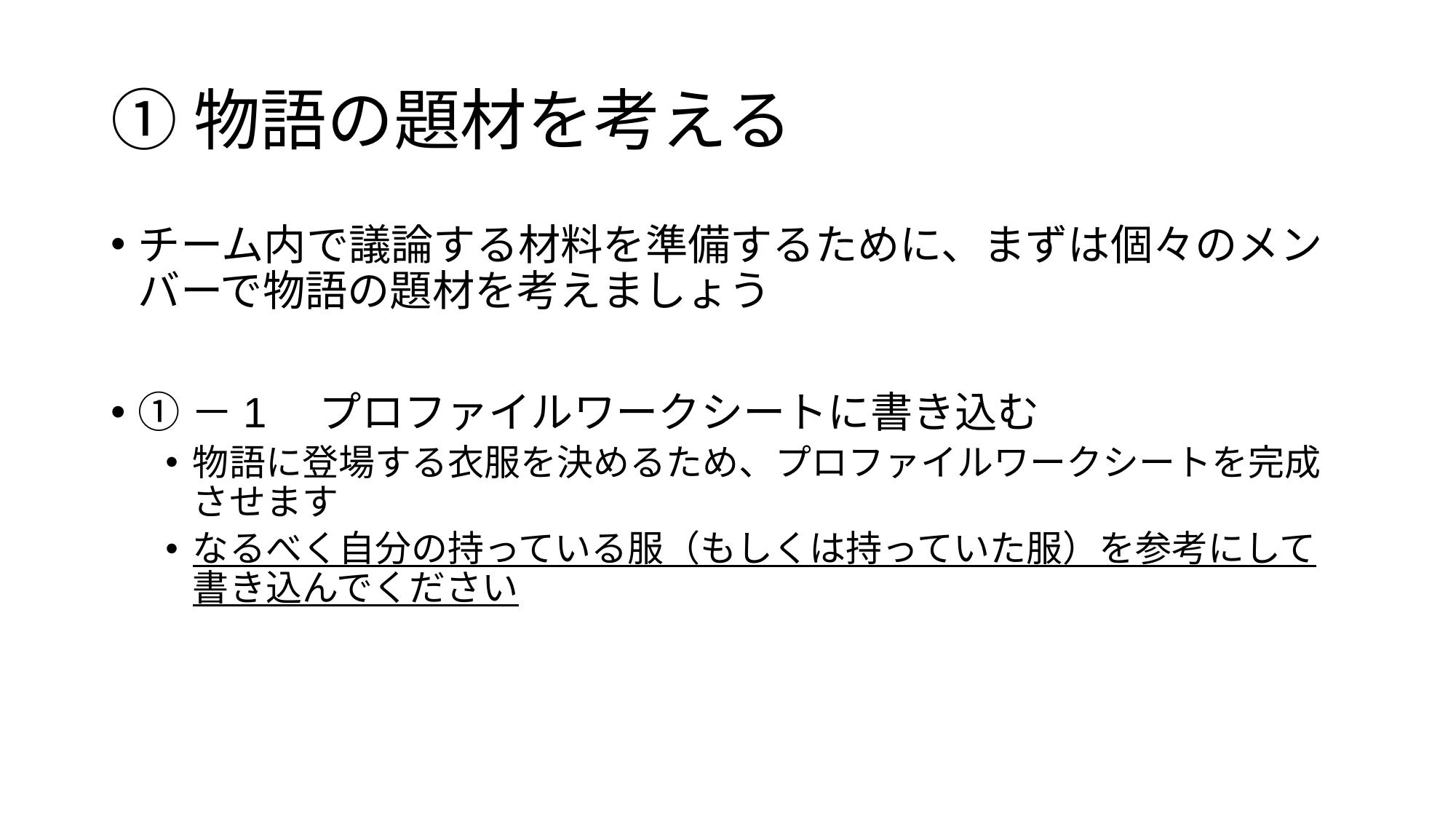

# ①物語の題材を考える
チーム内で議論する材料を準備するために、まずは個々のメンバーで物語の題材を考えましょう

①－1　プロファイルワークシートに書き込む
物語に登場する衣服を決めるため、プロファイルワークシートを完成させます
なるべく自分の持っている服（もしくは持っていた服）を参考にして書き込んでください